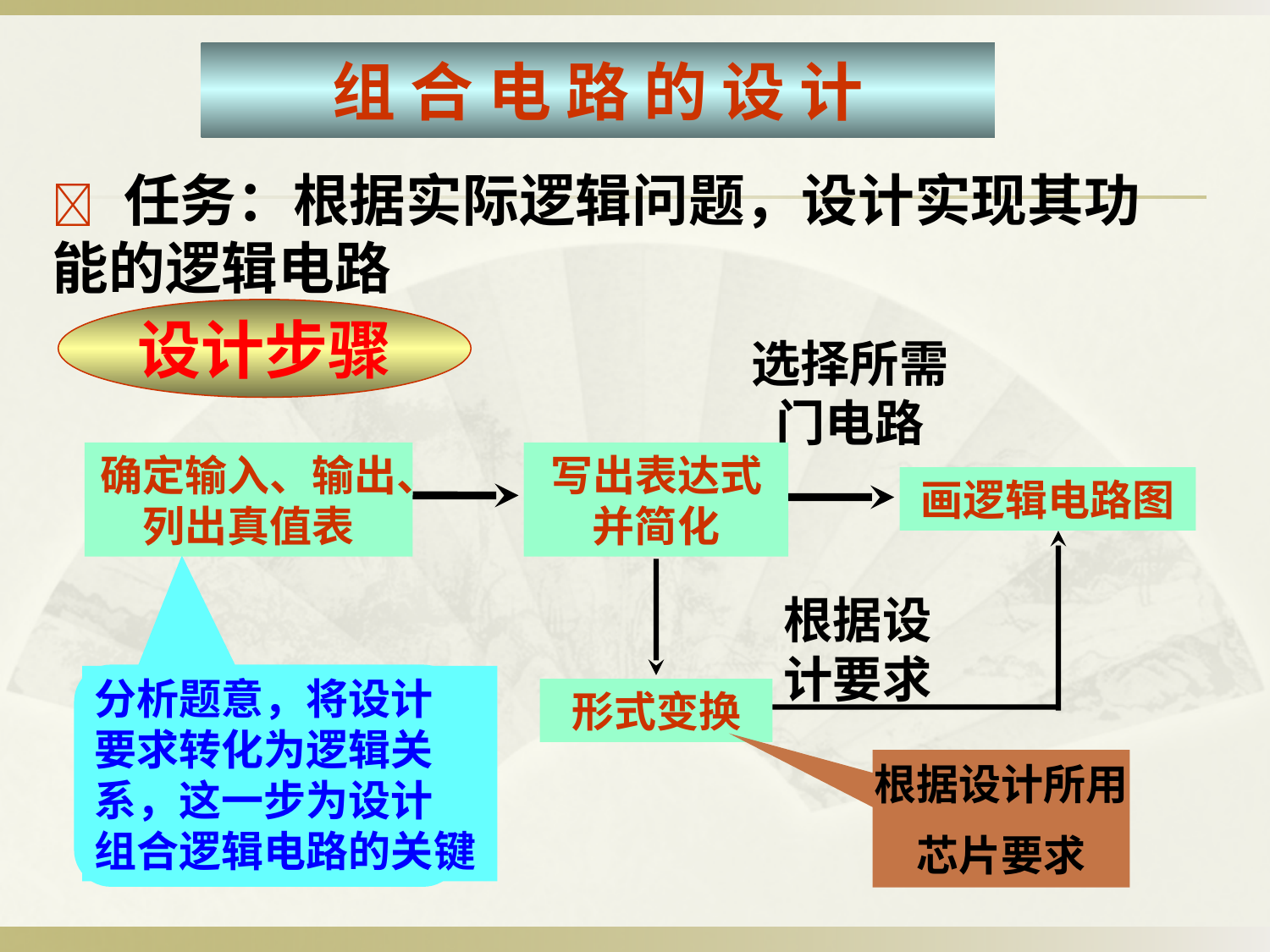

# 组 合 电 路 的 设 计
♦  任务：根据实际逻辑问题，设计实现其功能的逻辑电路
设计步骤
选择所需
门电路
确定输入、输出、列出真值表
写出表达式并简化
画逻辑电路图

根据设
计要求

分析题意，将设计
要求转化为逻辑关
系，这一步为设计
组合逻辑电路的关键
形式变换

根据设计所用
芯片要求